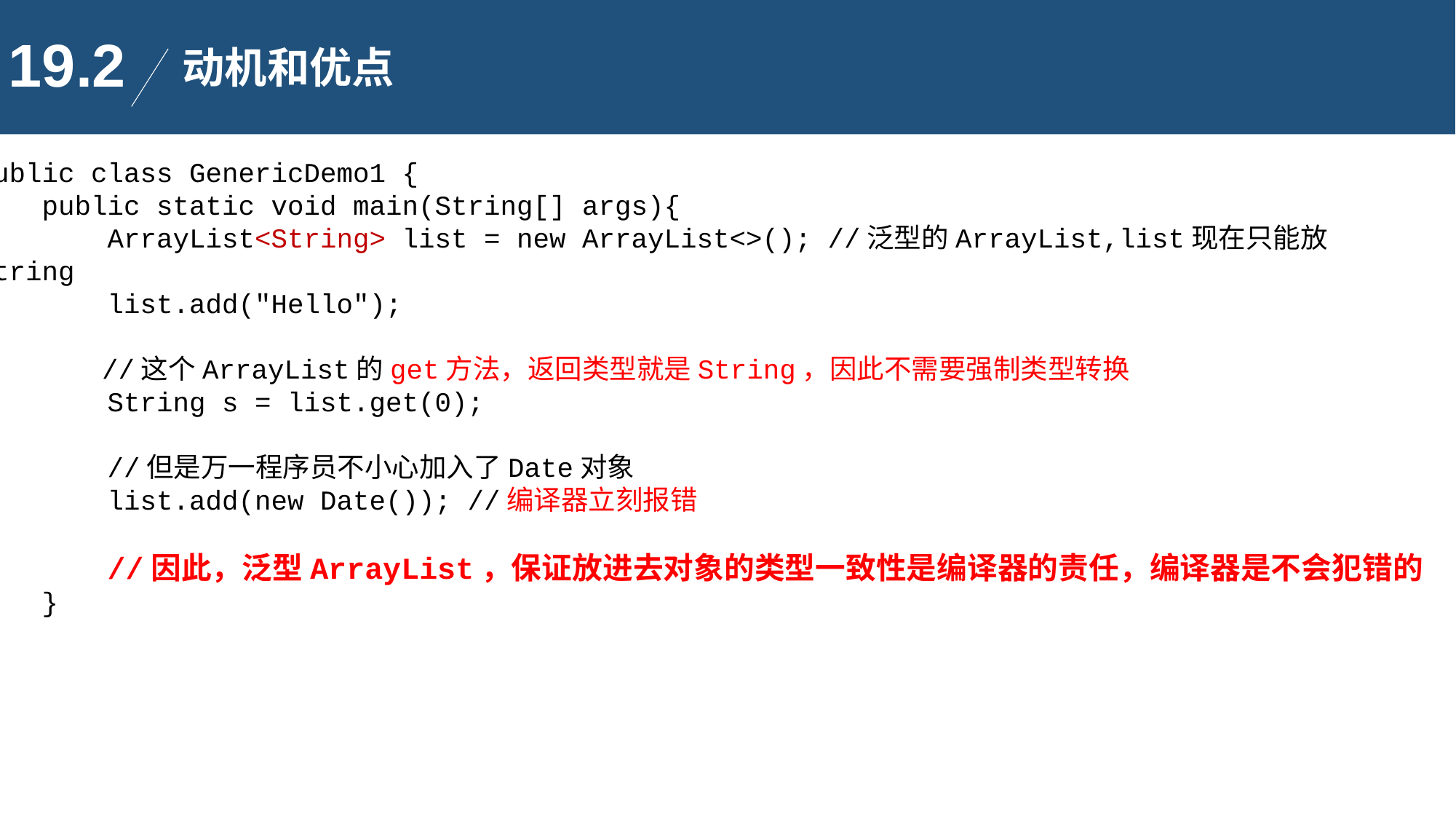

19.2
动机和优点
public class GenericDemo1 {
    public static void main(String[] args){
        ArrayList<String> list = new ArrayList<>(); //泛型的ArrayList,list现在只能放String
        list.add("Hello");

	 //这个ArrayList的get方法，返回类型就是String，因此不需要强制类型转换
        String s = list.get(0);

        //但是万一程序员不小心加入了Date对象
        list.add(new Date()); //编译器立刻报错

        //因此，泛型ArrayList，保证放进去对象的类型一致性是编译器的责任，编译器是不会犯错的
    }
}